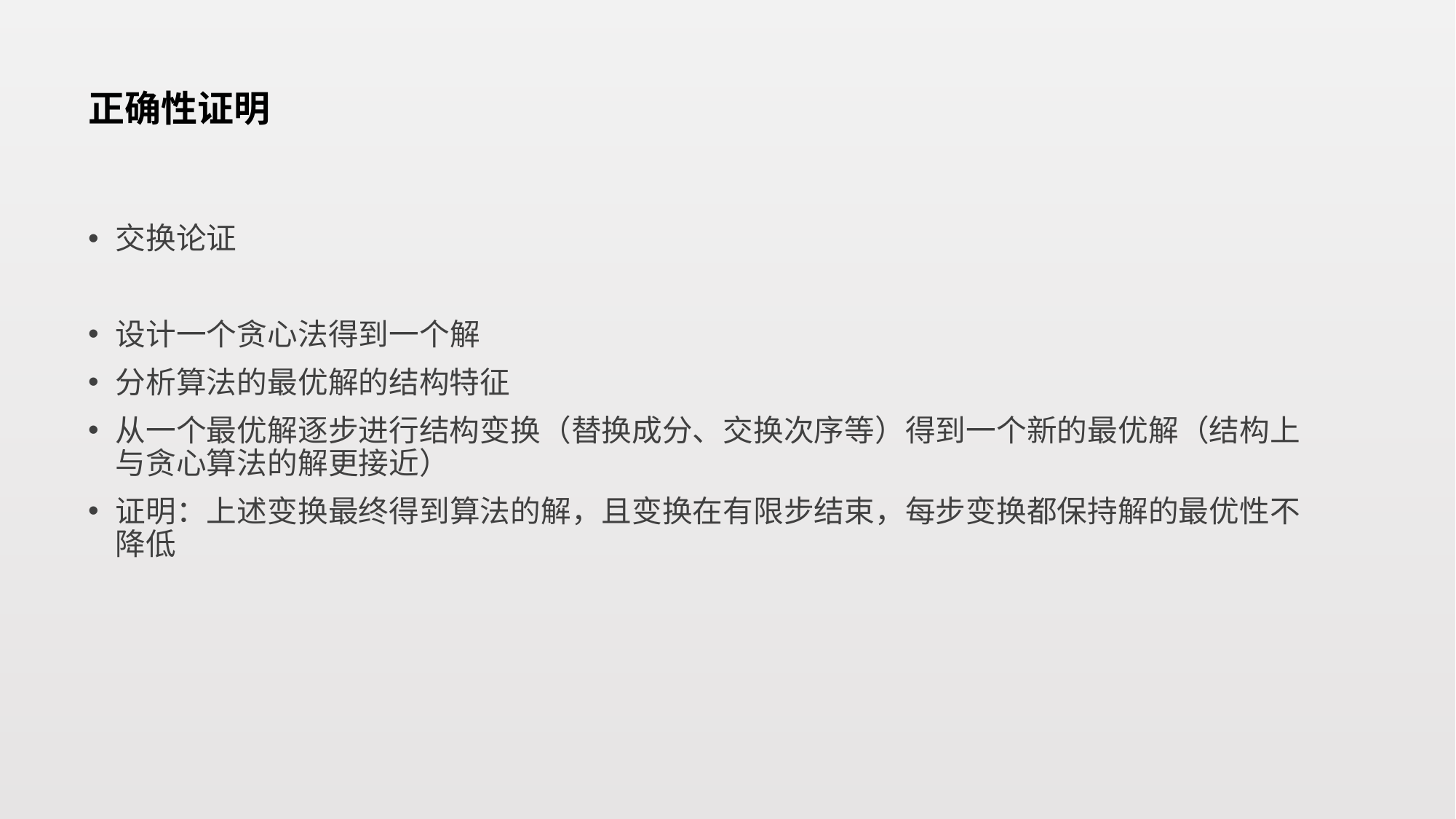

# 正确性证明
交换论证

设计一个贪心法得到一个解
分析算法的最优解的结构特征
从一个最优解逐步进行结构变换（替换成分、交换次序等）得到一个新的最优解（结构上与贪心算法的解更接近）
证明：上述变换最终得到算法的解，且变换在有限步结束，每步变换都保持解的最优性不降低